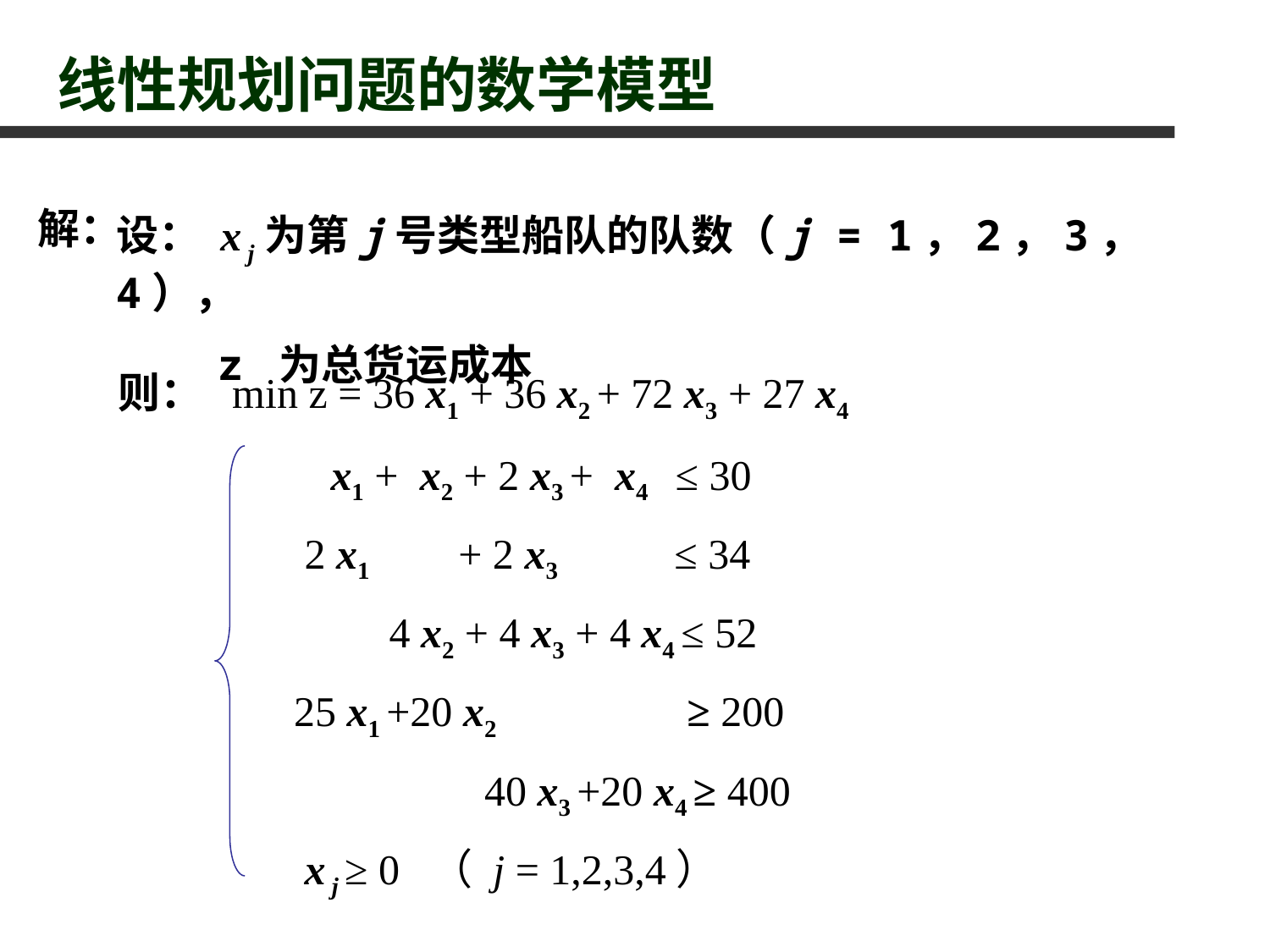

#
线性规划问题的数学模型

解：
设： x j为第j号类型船队的队数（j = 1，2，3，4），
    z 为总货运成本
则：  min z = 36 x1 + 36 x2 + 72 x3 + 27 x4
      x1 +  x2 + 2 x3 +  x4   ≤ 30
 2 x1             + 2 x3           ≤ 34
         4 x2 + 4 x3 + 4 x4 ≤ 52
25 x1 +20 x2                  ≥ 200
                  40 x3 +20 x4 ≥ 400
 x j ≥ 0  （ j = 1,2,3,4）